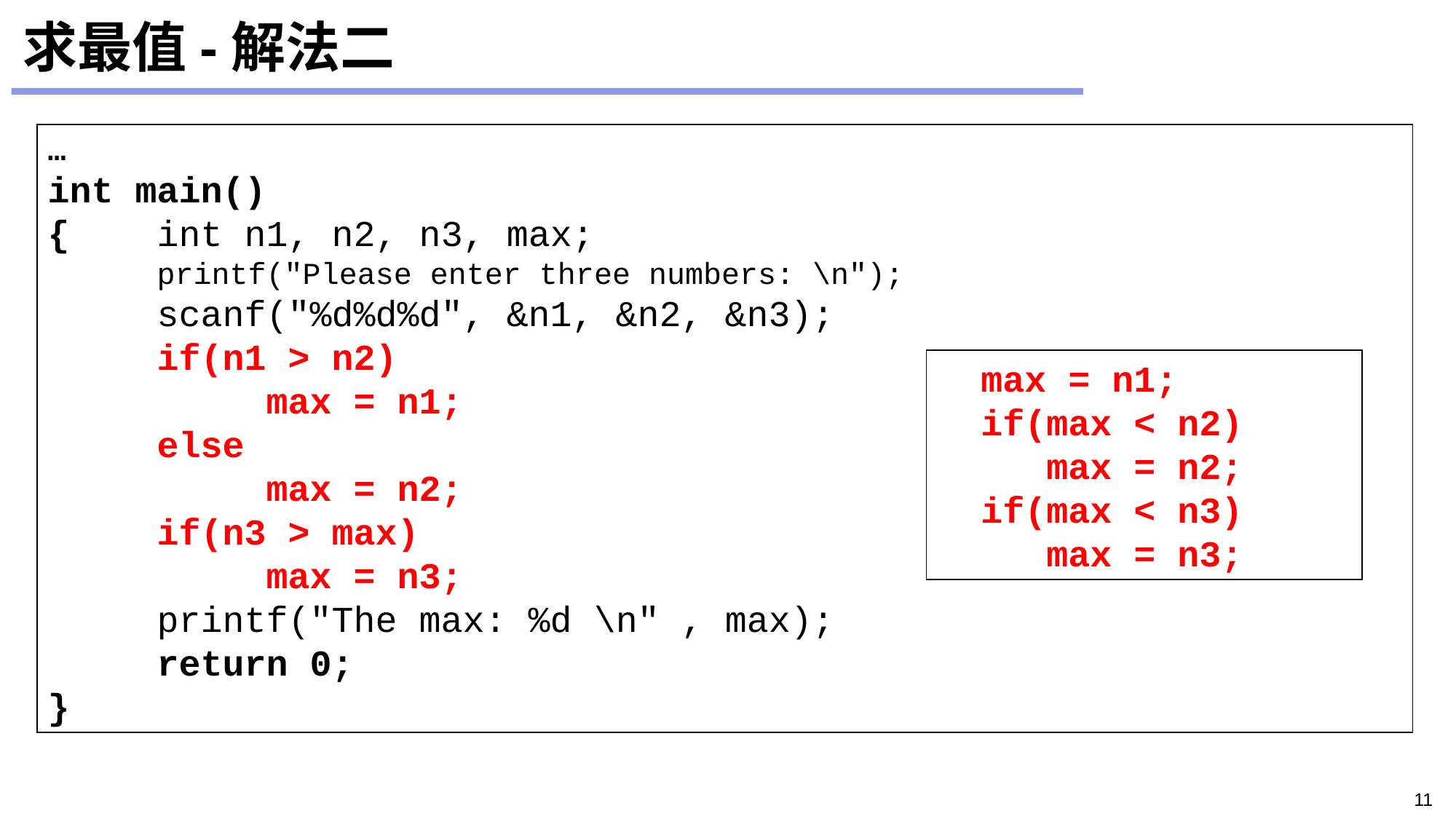

求最值-解法二
…
int main()
{	int n1, n2, n3, max;
	printf("Please enter three numbers: \n");
	scanf("%d%d%d", &n1, &n2, &n3);
	if(n1 > n2)
		max = n1;
	else
		max = n2;
	if(n3 > max)
		max = n3;
	printf("The max: %d \n" , max);
	return 0;
}
  max = n1;
  if(max < n2)
	max = n2;
  if(max < n3)
	max = n3;
11